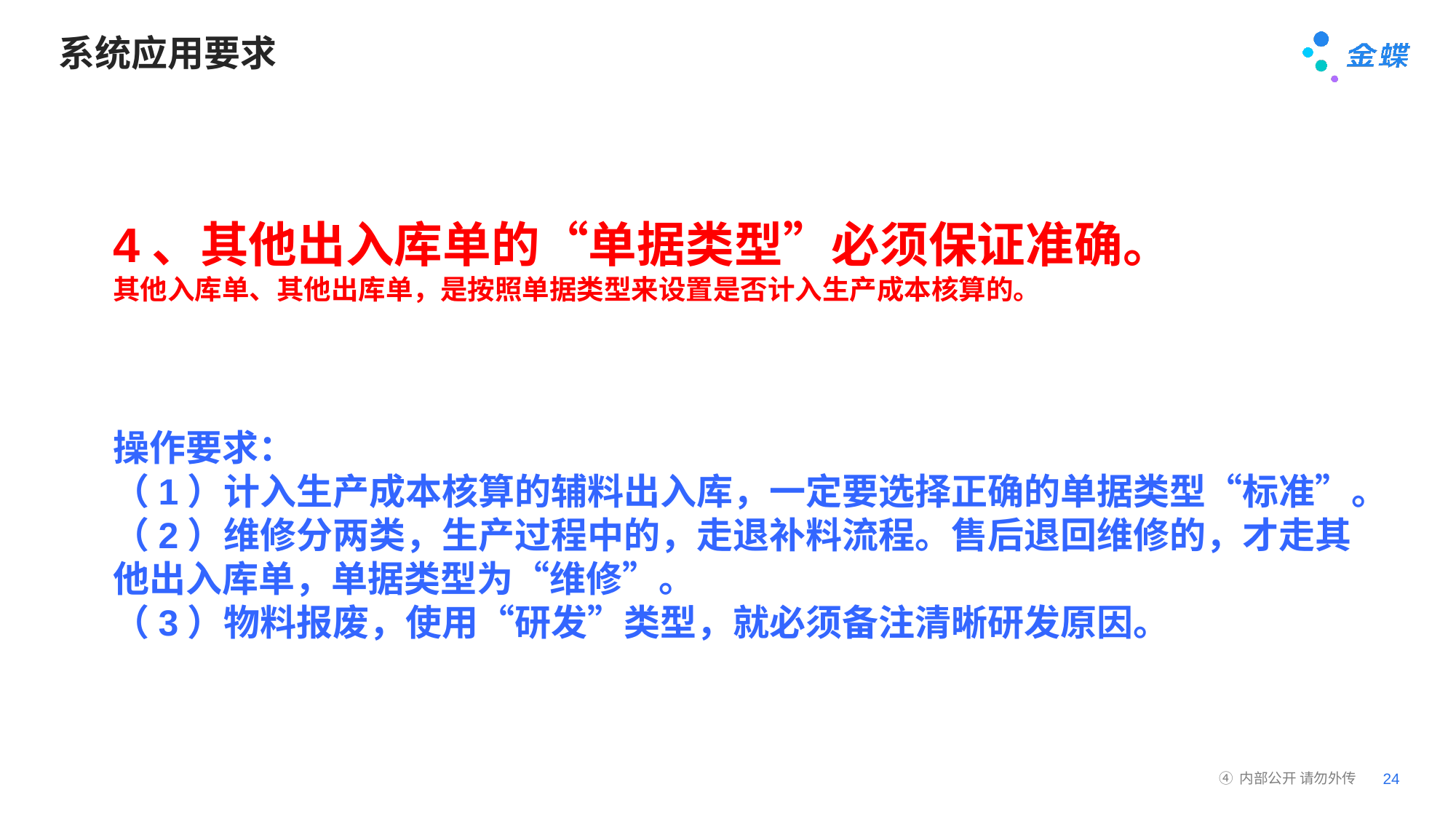

# 系统应用要求
4、其他出入库单的“单据类型”必须保证准确。
其他入库单、其他出库单，是按照单据类型来设置是否计入生产成本核算的。
操作要求：
（1）计入生产成本核算的辅料出入库，一定要选择正确的单据类型“标准”。
（2）维修分两类，生产过程中的，走退补料流程。售后退回维修的，才走其
他出入库单，单据类型为“维修”。
（3）物料报废，使用“研发”类型，就必须备注清晰研发原因。